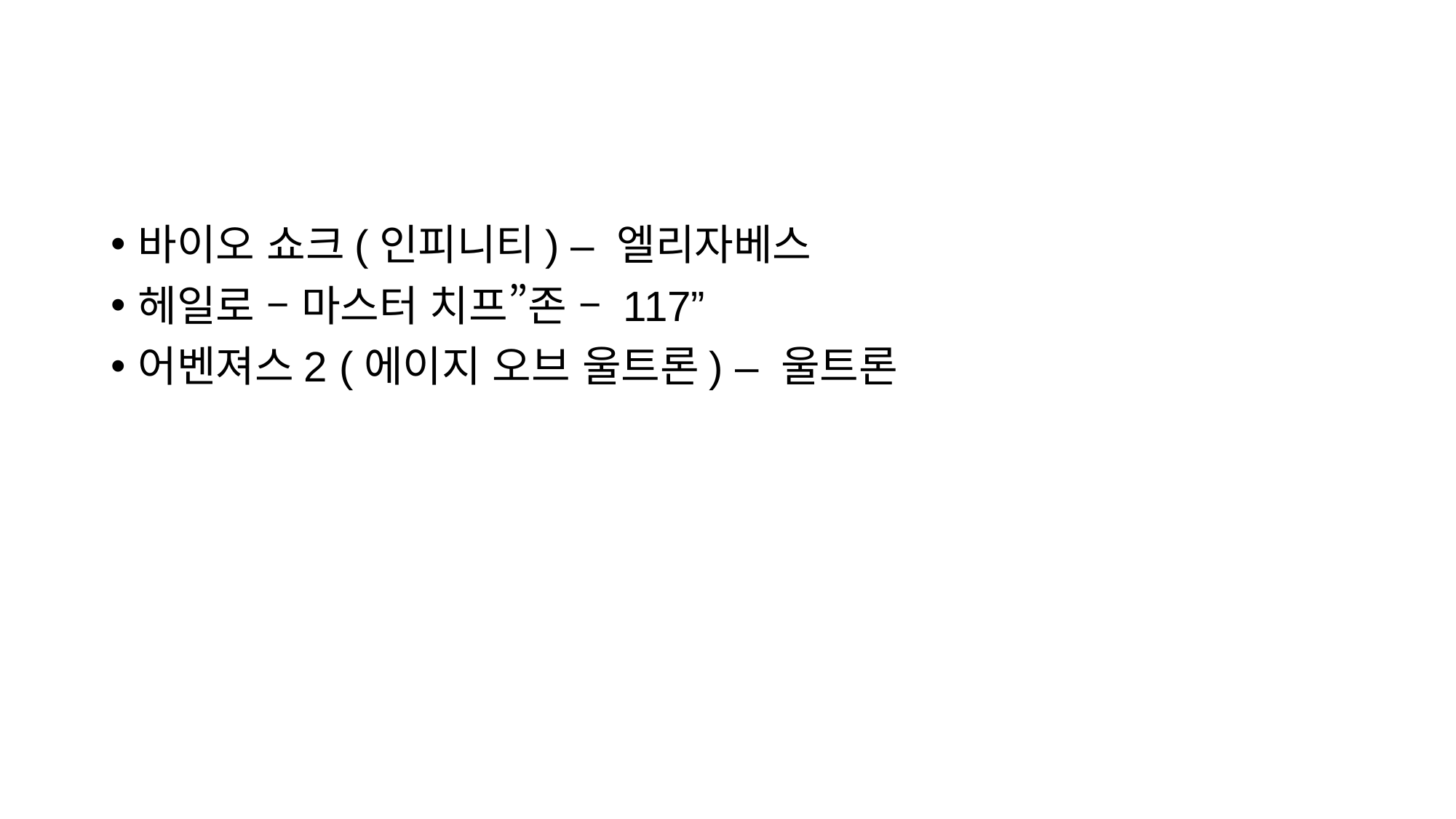

#
바이오 쇼크(인피니티) – 엘리자베스
헤일로 – 마스터 치프”존 – 117”
어벤져스2 (에이지 오브 울트론) – 울트론